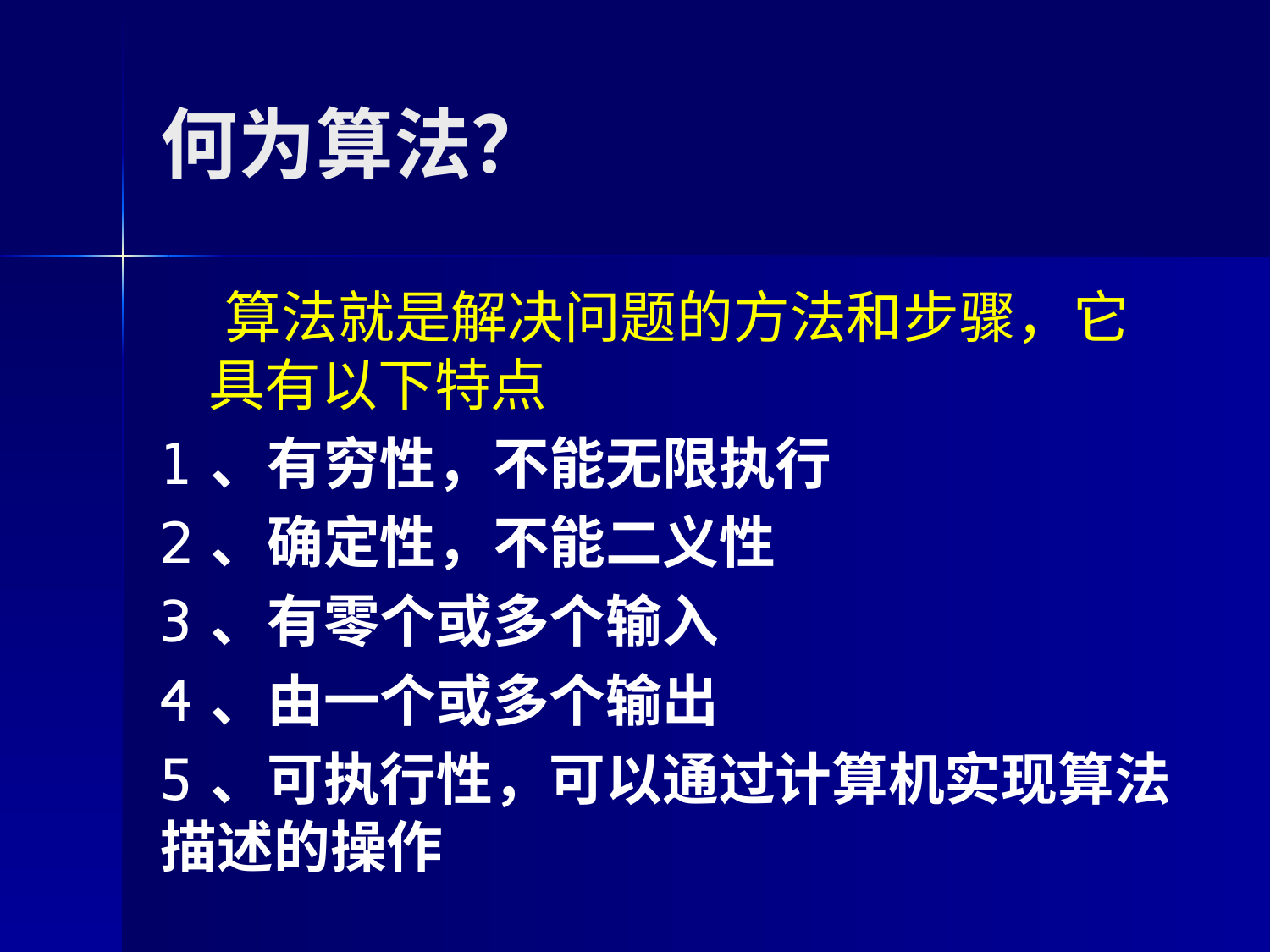

# 何为算法？
    算法就是解决问题的方法和步骤，它具有以下特点
1、有穷性，不能无限执行
2、确定性，不能二义性
3、有零个或多个输入
4、由一个或多个输出
5、可执行性，可以通过计算机实现算法描述的操作